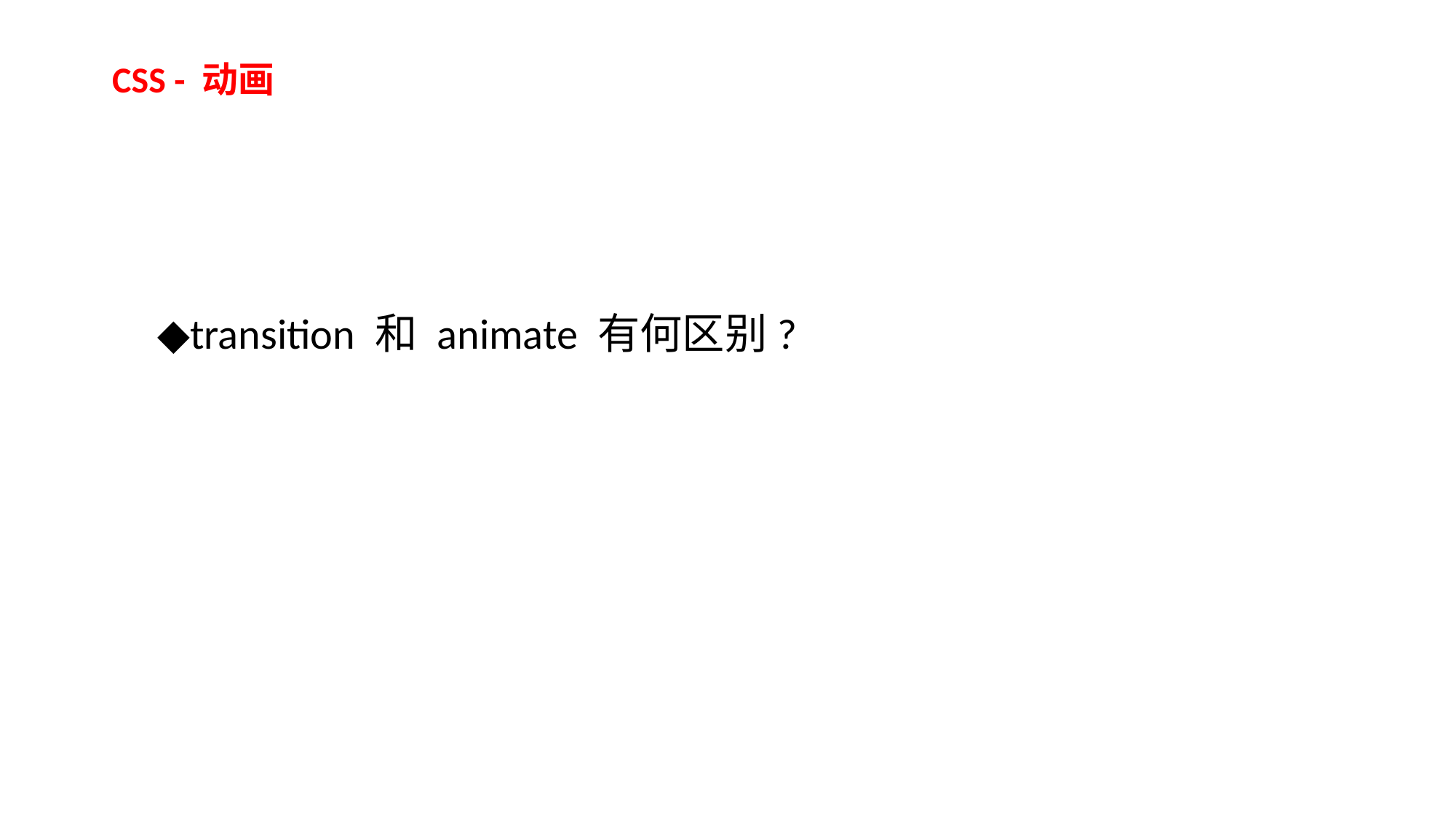

CSS - 动画
◆transition 和 animate 有何区别?